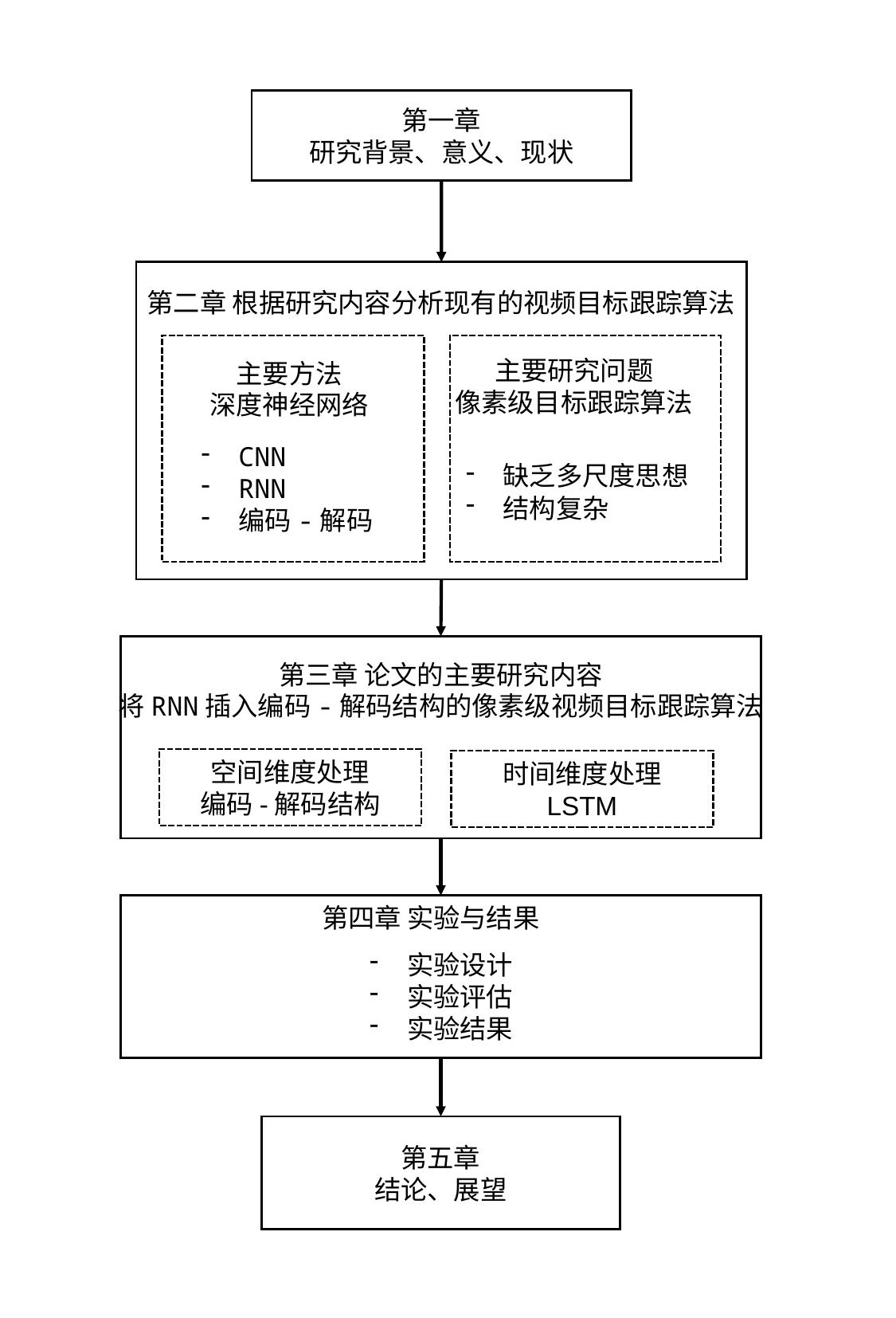

第一章
研究背景、意义、现状

第二章 根据研究内容分析现有的视频目标跟踪算法
主要研究问题
像素级目标跟踪算法
主要方法
深度神经网络
CNN
RNN
编码-解码
缺乏多尺度思想
结构复杂

第三章 论文的主要研究内容
将RNN插入编码-解码结构的像素级视频目标跟踪算法
空间维度处理
编码-解码结构
时间维度处理
LSTM

第四章 实验与结果
实验设计
实验评估
实验结果
第五章
结论、展望